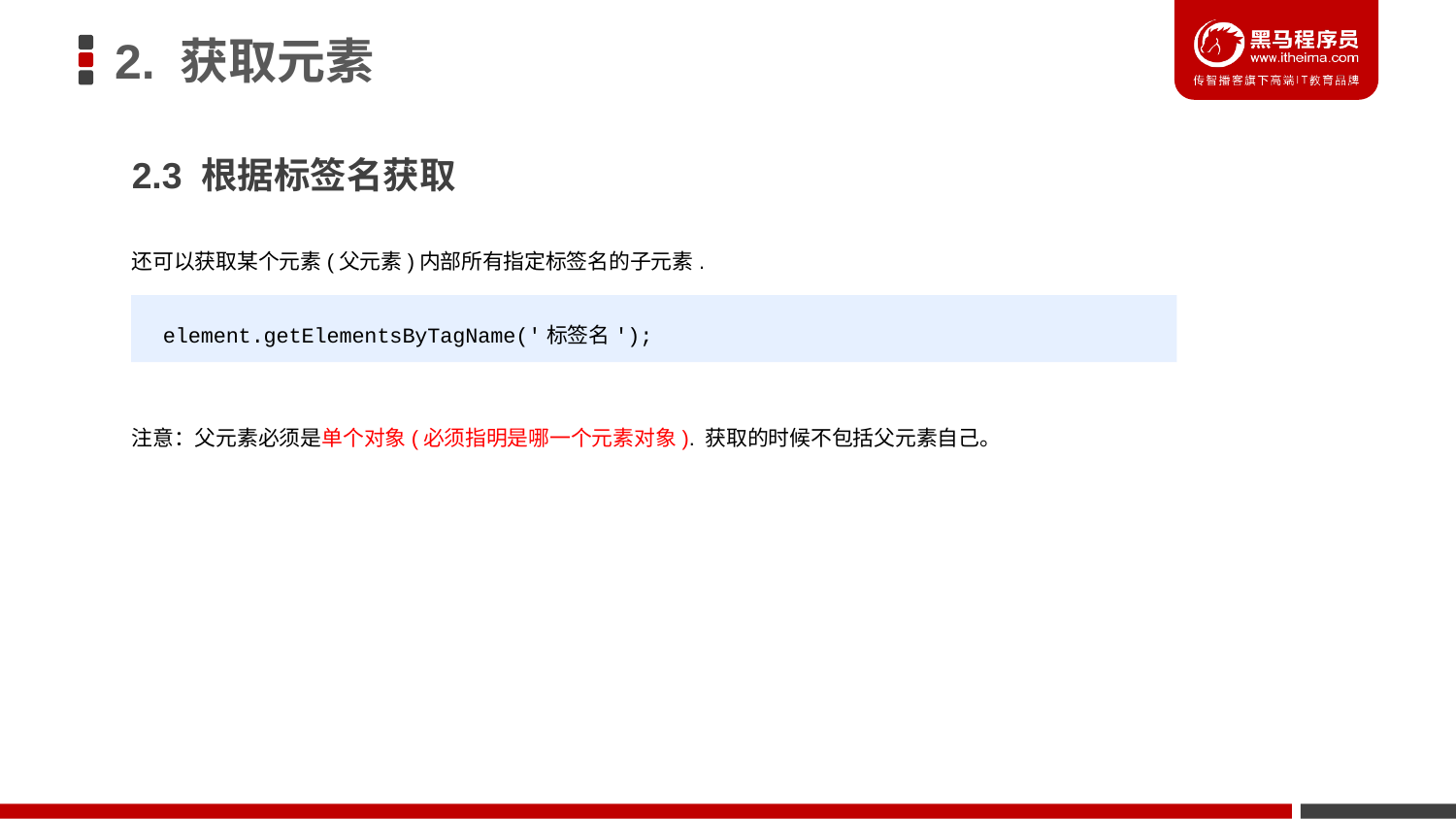

# 2. 获取元素
2.3 根据标签名获取
还可以获取某个元素(父元素)内部所有指定标签名的子元素.
element.getElementsByTagName('标签名');
注意：父元素必须是单个对象(必须指明是哪一个元素对象). 获取的时候不包括父元素自己。